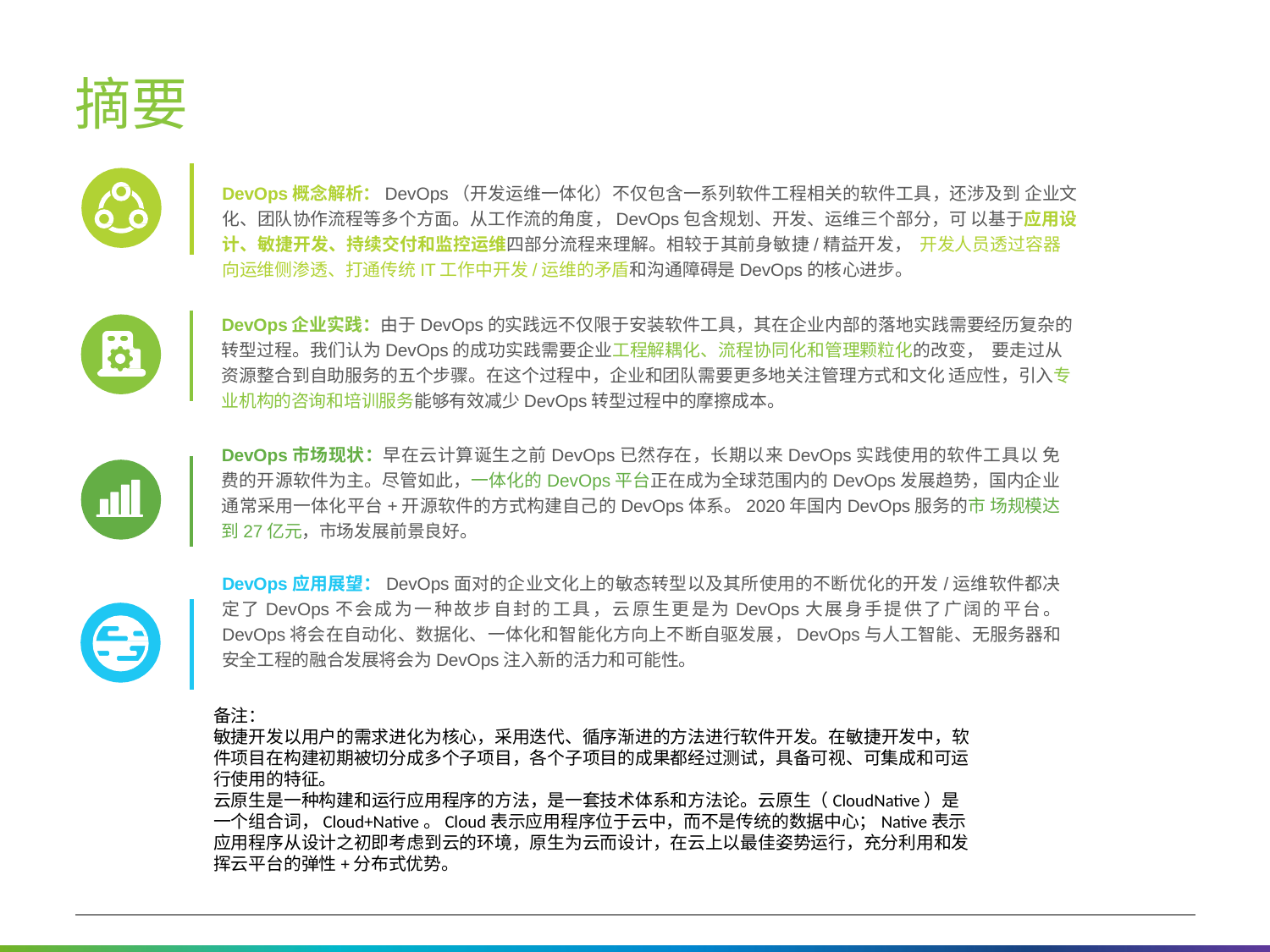

# 摘要

DevOps概念解析：DevOps（开发运维一体化）不仅包含一系列软件工程相关的软件工具，还涉及到 企业文化、团队协作流程等多个方面。从工作流的角度，DevOps包含规划、开发、运维三个部分，可 以基于应用设计、敏捷开发、持续交付和监控运维四部分流程来理解。相较于其前身敏捷/精益开发，  开发人员透过容器向运维侧渗透、打通传统IT工作中开发/运维的矛盾和沟通障碍是DevOps的核心进步。

DevOps企业实践：由于DevOps的实践远不仅限于安装软件工具，其在企业内部的落地实践需要经历复杂的转型过程。我们认为DevOps的成功实践需要企业工程解耦化、流程协同化和管理颗粒化的改变，  要走过从资源整合到自助服务的五个步骤。在这个过程中，企业和团队需要更多地关注管理方式和文化 适应性，引入专业机构的咨询和培训服务能够有效减少DevOps转型过程中的摩擦成本。

DevOps市场现状：早在云计算诞生之前DevOps已然存在，长期以来DevOps实践使用的软件工具以 免费的开源软件为主。尽管如此，一体化的DevOps平台正在成为全球范围内的DevOps发展趋势，国内企业通常采用一体化平台+开源软件的方式构建自己的DevOps体系。2020年国内DevOps服务的市 场规模达到27亿元，市场发展前景良好。

DevOps应用展望：DevOps面对的企业文化上的敏态转型以及其所使用的不断优化的开发/运维软件都决定了DevOps不会成为一种故步自封的工具，云原生更是为DevOps大展身手提供了广阔的平台。 DevOps将会在自动化、数据化、一体化和智能化方向上不断自驱发展，DevOps与人工智能、无服务器和安全工程的融合发展将会为DevOps注入新的活力和可能性。

备注：
敏捷开发以用户的需求进化为核心，采用迭代、循序渐进的方法进行软件开发。在敏捷开发中，软件项目在构建初期被切分成多个子项目，各个子项目的成果都经过测试，具备可视、可集成和可运行使用的特征。
云原生是一种构建和运行应用程序的方法，是一套技术体系和方法论。云原生（CloudNative）是一个组合词，Cloud+Native。Cloud表示应用程序位于云中，而不是传统的数据中心；Native表示应用程序从设计之初即考虑到云的环境，原生为云而设计，在云上以最佳姿势运行，充分利用和发挥云平台的弹性+分布式优势。

2